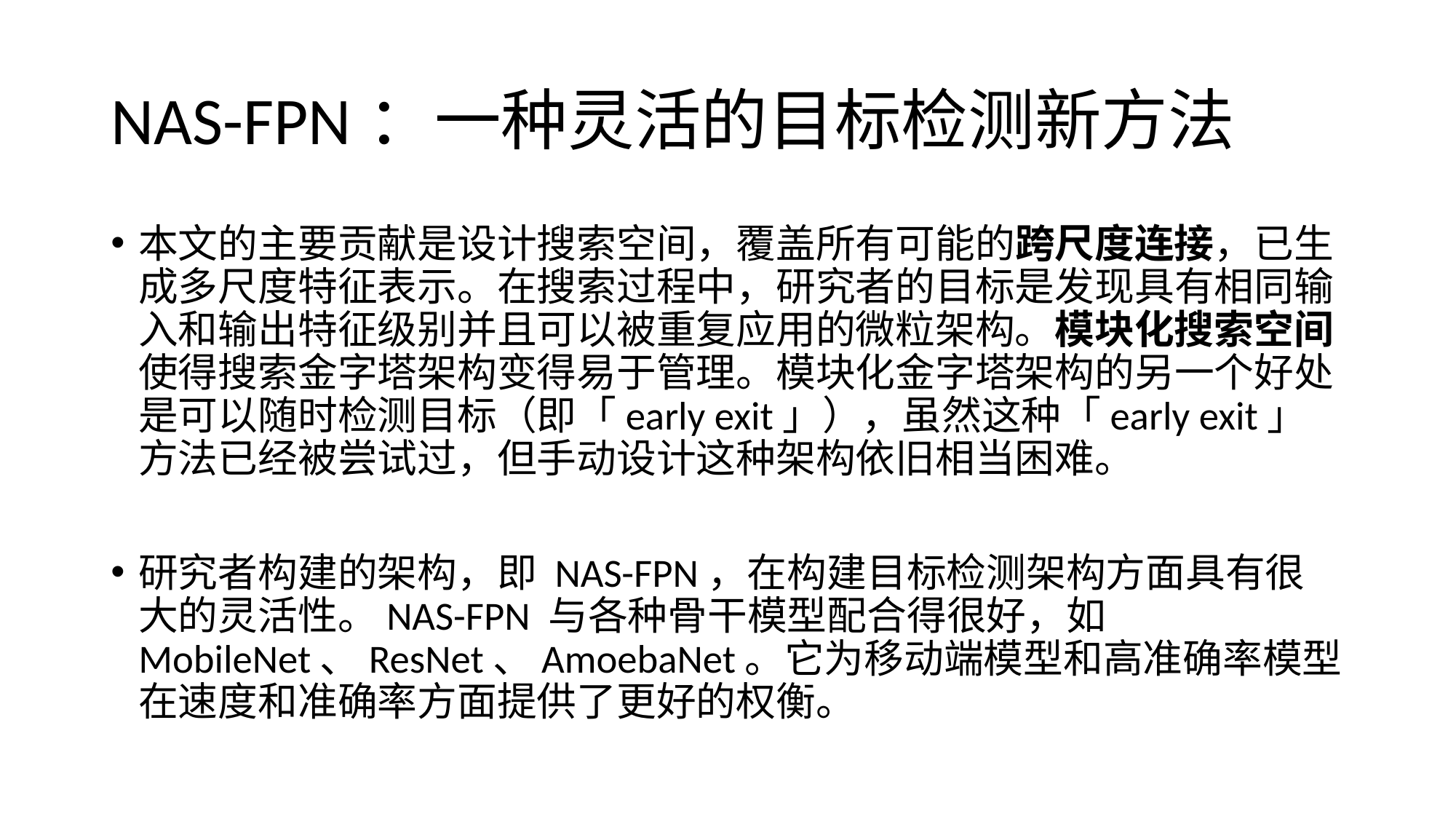

# NAS-FPN：一种灵活的目标检测新方法
本文的主要贡献是设计搜索空间，覆盖所有可能的跨尺度连接，已生成多尺度特征表示。在搜索过程中，研究者的目标是发现具有相同输入和输出特征级别并且可以被重复应用的微粒架构。模块化搜索空间使得搜索金字塔架构变得易于管理。模块化金字塔架构的另一个好处是可以随时检测目标（即「early exit」），虽然这种「early exit」方法已经被尝试过，但手动设计这种架构依旧相当困难。

研究者构建的架构，即 NAS-FPN，在构建目标检测架构方面具有很大的灵活性。NAS-FPN 与各种骨干模型配合得很好，如 MobileNet、ResNet、AmoebaNet。它为移动端模型和高准确率模型在速度和准确率方面提供了更好的权衡。